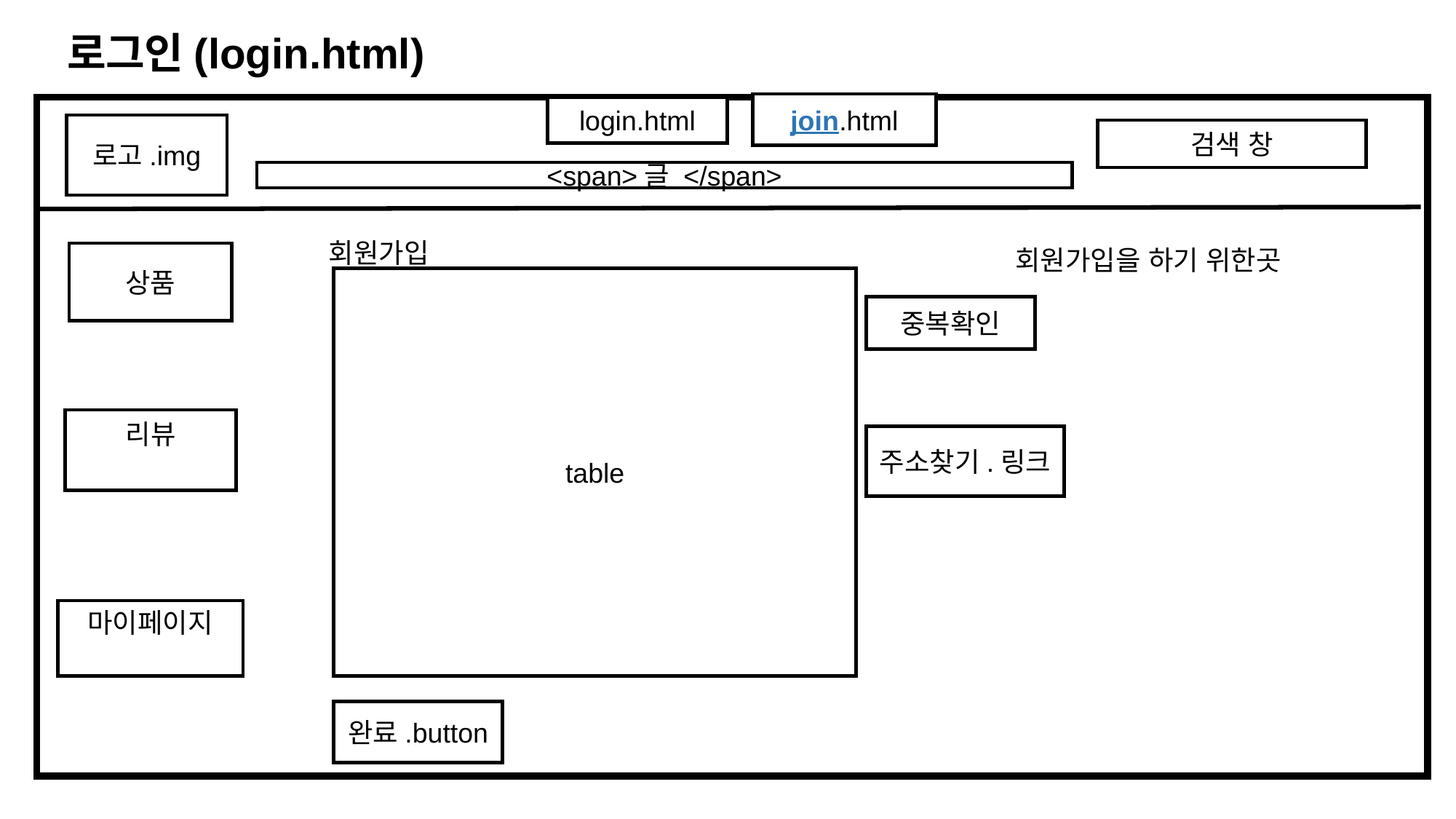

로그인(login.html)
join.html
리뷰를
login.html
로고.img
검색 창
<span>글 </span>
회원가입
회원가입을 하기 위한곳
상품
table
중복확인
리뷰

주소찾기.링크
마이페이지

완료.button